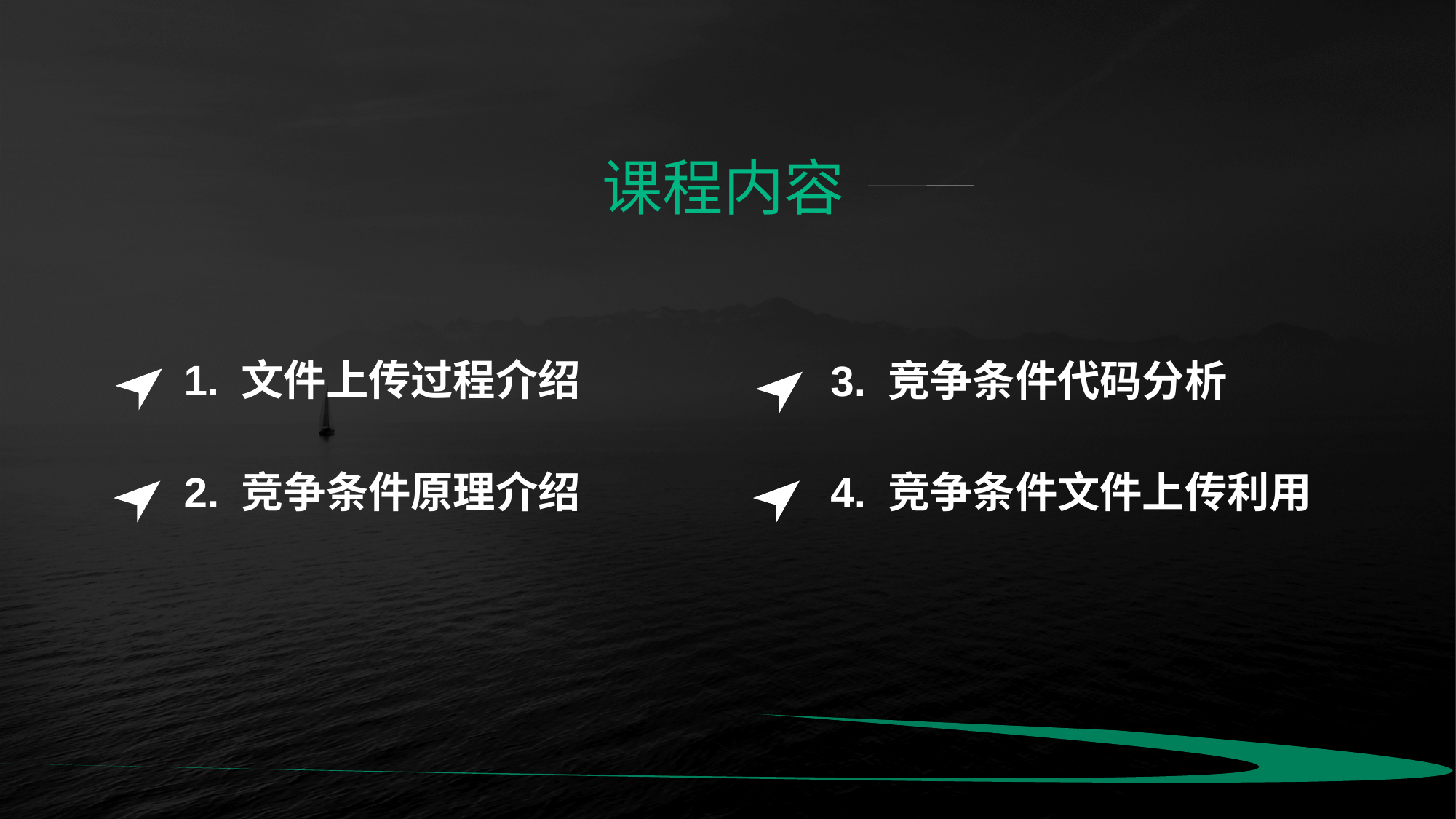

课程内容
1. 文件上传过程介绍

2. 竞争条件原理介绍

3. 竞争条件代码分析

4. 竞争条件文件上传利用